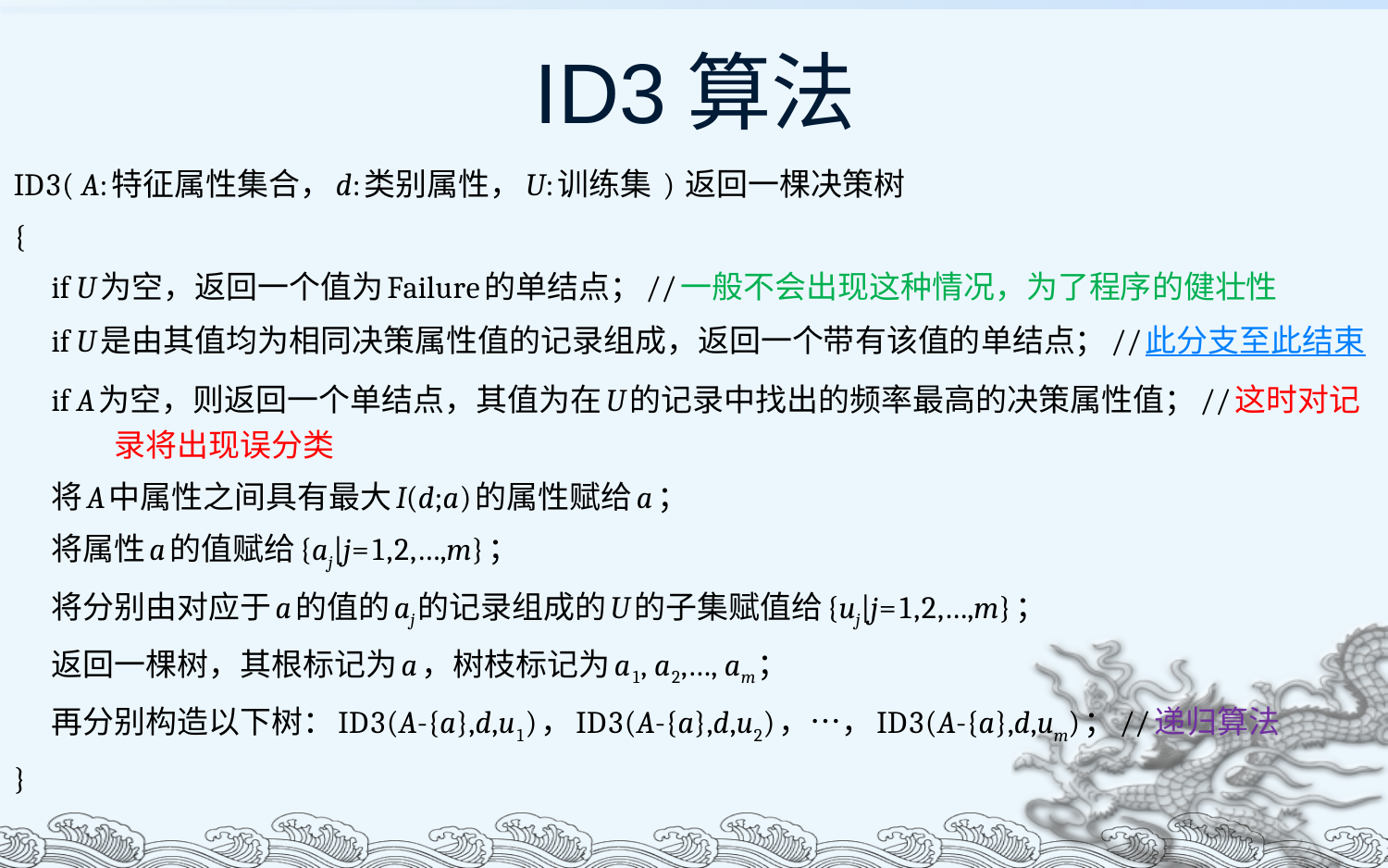

# ID3算法
ID3( A:特征属性集合，d:类别属性，U:训练集 ) 返回一棵决策树
{
if U为空，返回一个值为Failure的单结点；//一般不会出现这种情况，为了程序的健壮性
if U是由其值均为相同决策属性值的记录组成，返回一个带有该值的单结点；//此分支至此结束
if A为空，则返回一个单结点，其值为在U的记录中找出的频率最高的决策属性值；//这时对记录将出现误分类
将A中属性之间具有最大I(d;a)的属性赋给a；
将属性a的值赋给{aj|j=1,2,…,m}；
将分别由对应于a的值的aj的记录组成的U的子集赋值给{uj|j=1,2,…,m}；
返回一棵树，其根标记为a，树枝标记为a1, a2,…, am；
再分别构造以下树：ID3(A-{a},d,u1)，ID3(A-{a},d,u2)，…，ID3(A-{a},d,um)；//递归算法
}